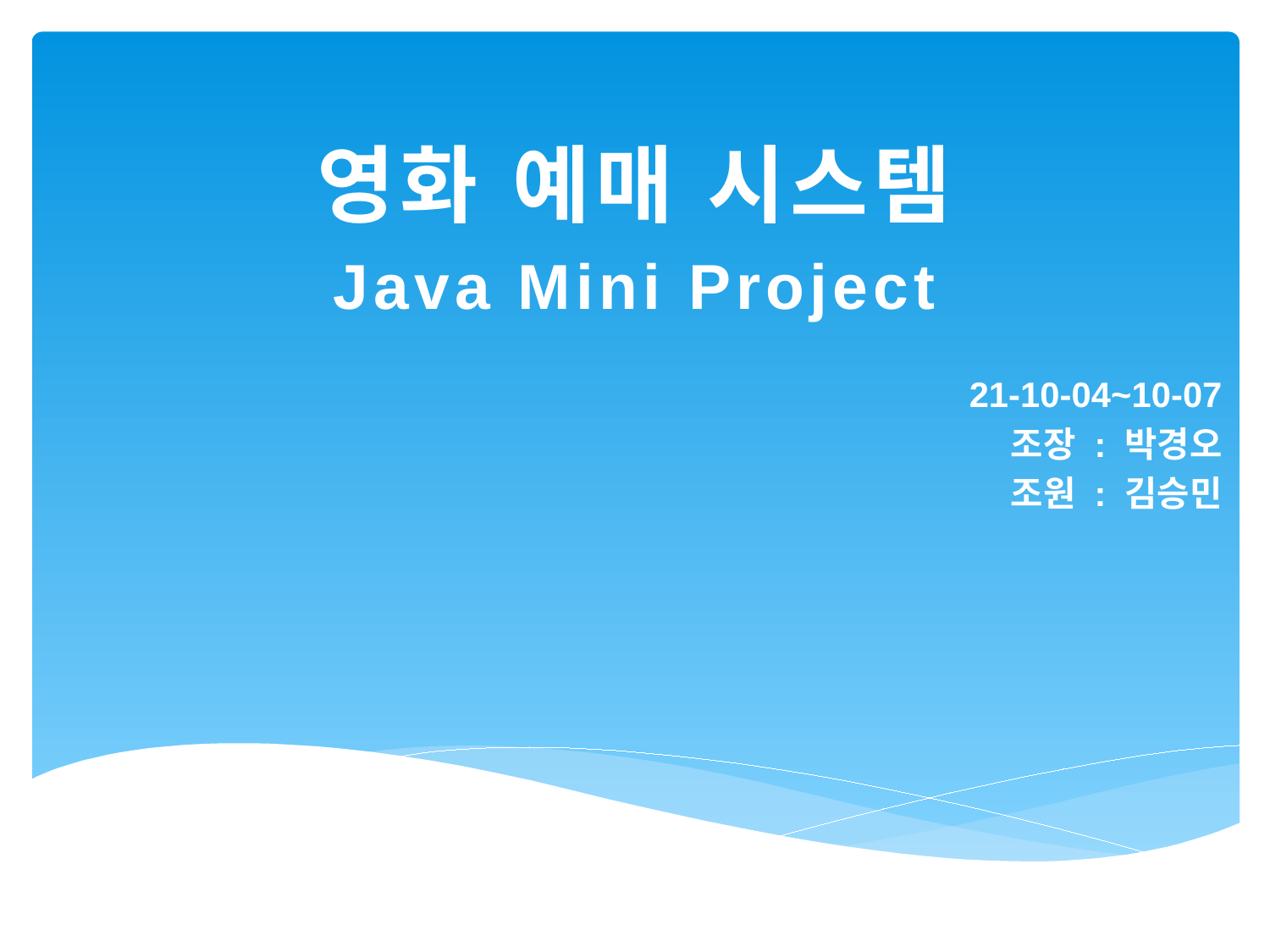

영화 예매 시스템
# Java Mini Project
21-10-04~10-07
조장 : 박경오
조원 : 김승민